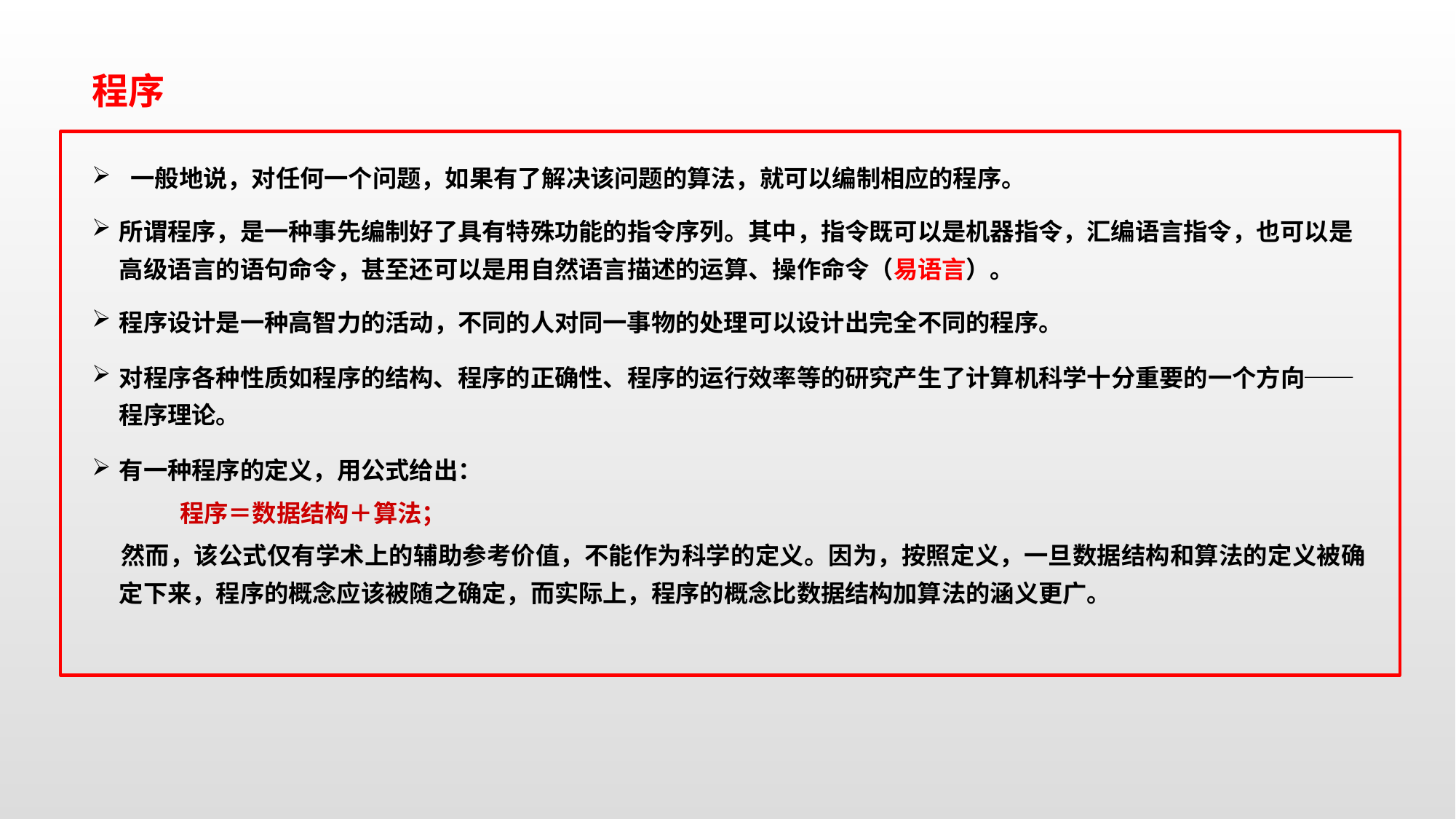

# 程序

 一般地说，对任何一个问题，如果有了解决该问题的算法，就可以编制相应的程序。
所谓程序，是一种事先编制好了具有特殊功能的指令序列。其中，指令既可以是机器指令，汇编语言指令，也可以是高级语言的语句命令，甚至还可以是用自然语言描述的运算、操作命令（易语言）。
程序设计是一种高智力的活动，不同的人对同一事物的处理可以设计出完全不同的程序。
对程序各种性质如程序的结构、程序的正确性、程序的运行效率等的研究产生了计算机科学十分重要的一个方向──程序理论。
有一种程序的定义，用公式给出：
               程序＝数据结构＋算法；
    然而，该公式仅有学术上的辅助参考价值，不能作为科学的定义。因为，按照定义，一旦数据结构和算法的定义被确定下来，程序的概念应该被随之确定，而实际上，程序的概念比数据结构加算法的涵义更广。

47